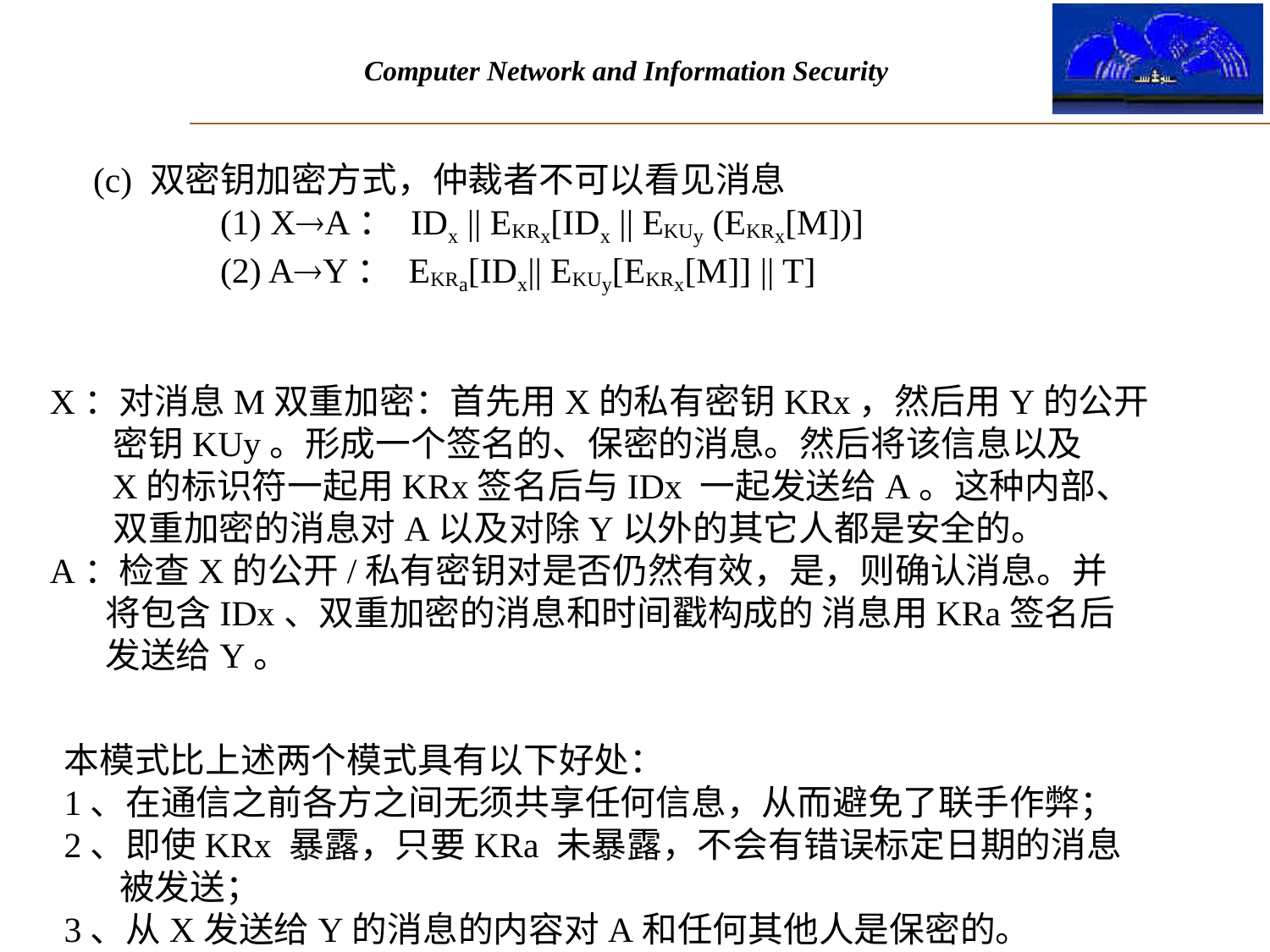

(c) 双密钥加密方式，仲裁者不可以看见消息
	(1) X→A： IDx || EKRx[IDx || EKUy (EKRx[M])]
	(2) A→Y： EKRa[IDx|| EKUy[EKRx[M]] || T]
X：对消息M双重加密：首先用X的私有密钥KRx，然后用Y的公开
       密钥KUy。形成一个签名的、保密的消息。然后将该信息以及
       X的标识符一起用KRx签名后与IDx 一起发送给A。这种内部、
       双重加密的消息对A以及对除Y以外的其它人都是安全的。
A：检查X的公开/私有密钥对是否仍然有效，是，则确认消息。并
      将包含IDx、双重加密的消息和时间戳构成的 消息用KRa签名后
      发送给Y。
本模式比上述两个模式具有以下好处：
1、在通信之前各方之间无须共享任何信息，从而避免了联手作弊；
2、即使KRx 暴露，只要KRa 未暴露，不会有错误标定日期的消息
      被发送；
3、从X发送给Y的消息的内容对A和任何其他人是保密的。